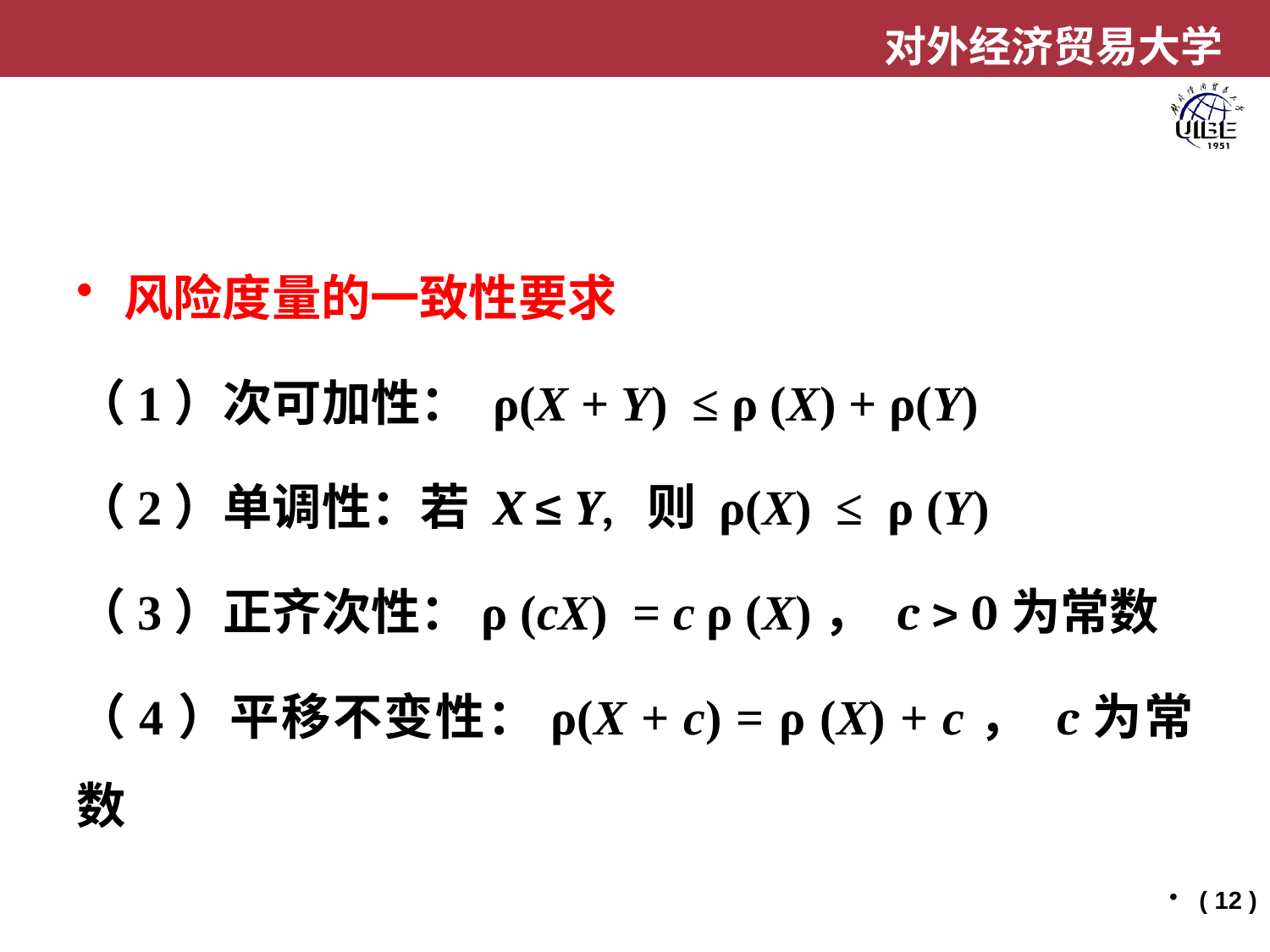

风险度量的一致性要求
（1）次可加性： ρ(X + Y)  ≤ ρ (X) + ρ(Y)
（2）单调性：若 X ≤ Y,  则 ρ(X)  ≤  ρ (Y)
（3）正齐次性：ρ (cX)  = c ρ (X)， c > 0为常数
（4）平移不变性：ρ(X + c) = ρ (X) + c， c为常数

( 12 )